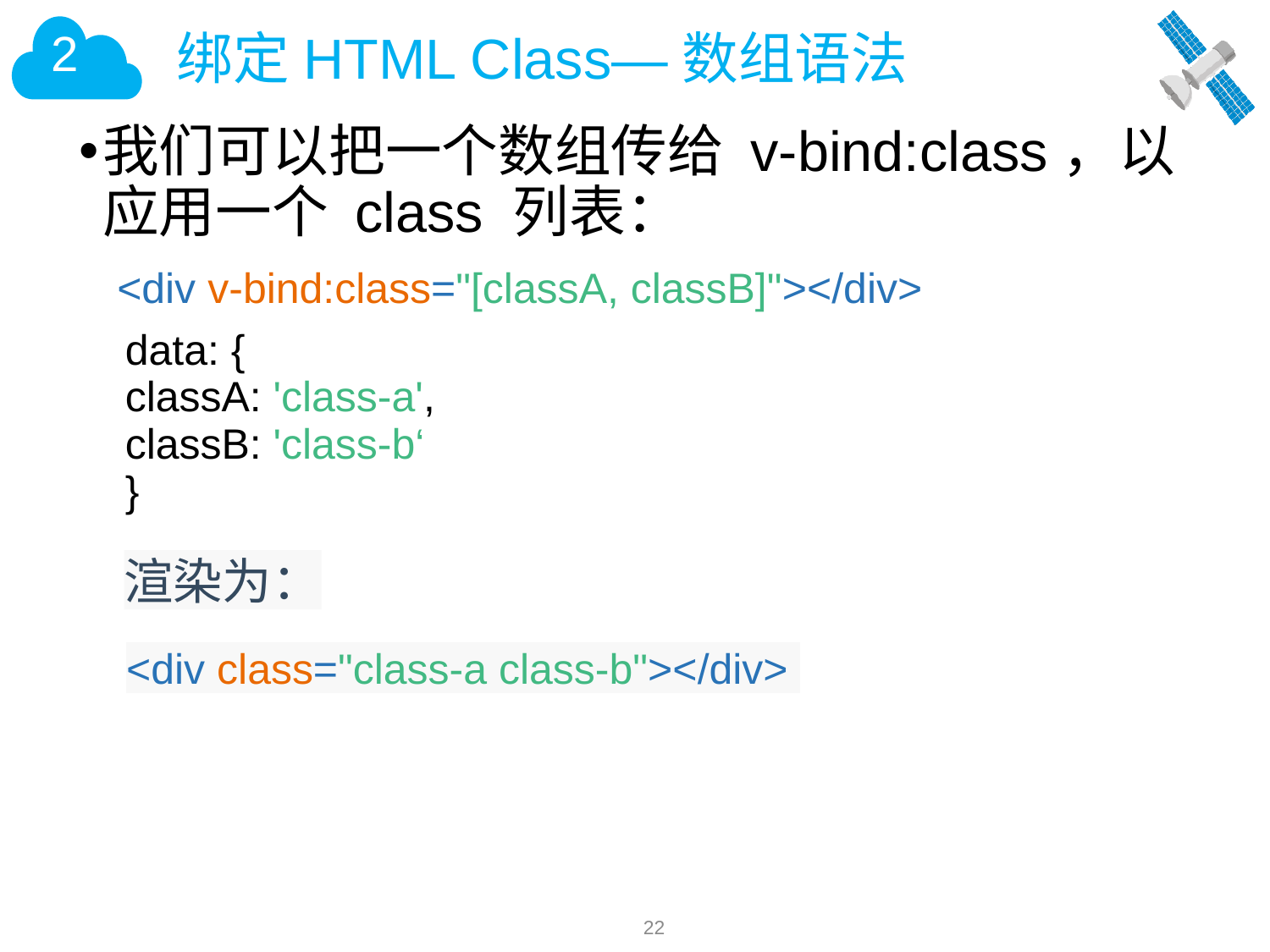

# 绑定HTML Class—数组语法
我们可以把一个数组传给 v-bind:class，以应用一个 class 列表：
| <div v-bind:class="[classA, classB]"></div> |
| --- |
| data: { classA: 'class-a', classB: 'class-b‘ } |
| --- |
渲染为：
<div class="class-a class-b"></div>
22